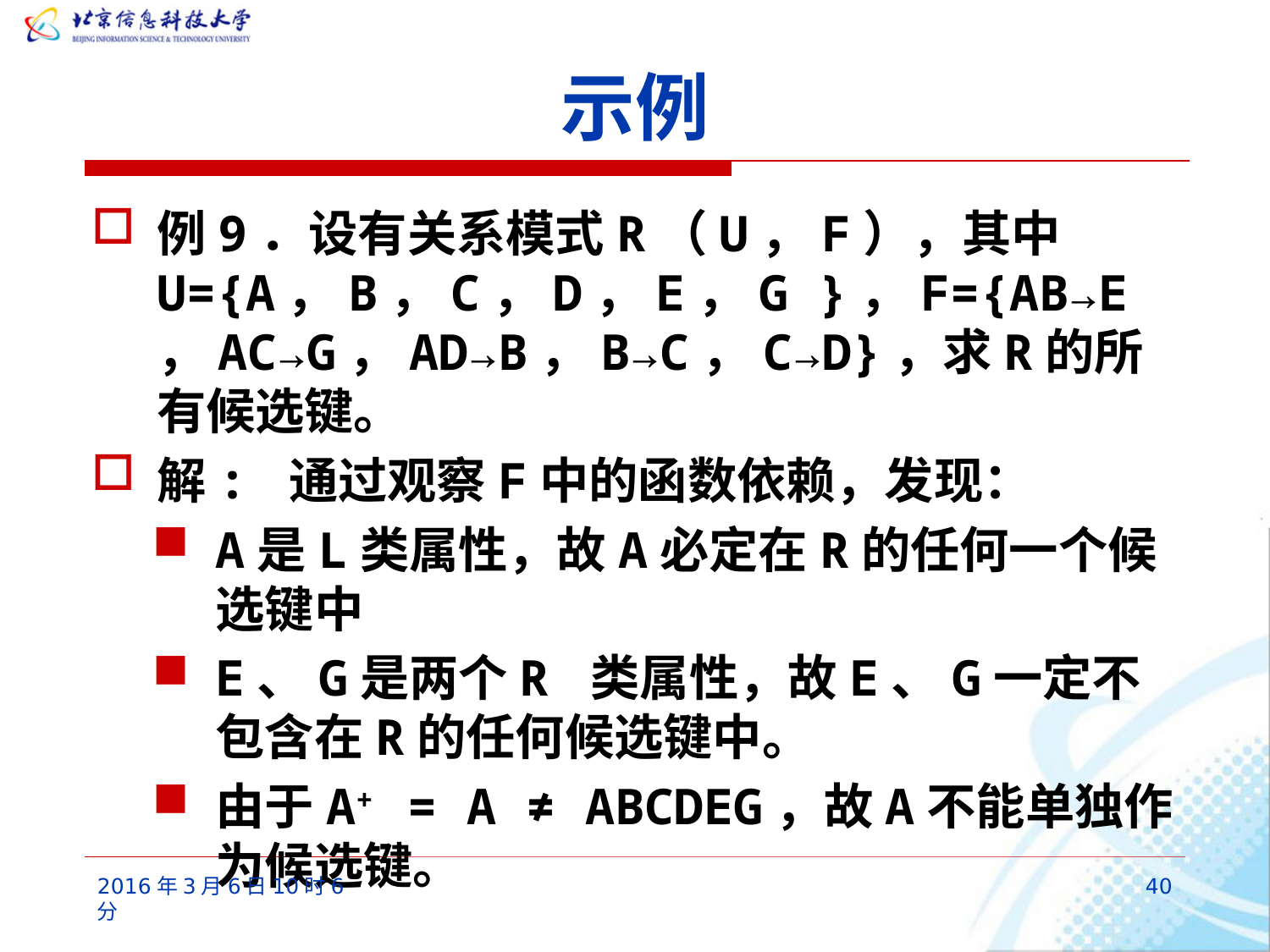

# 示例
例9．设有关系模式R（U，F），其中U={A，B，C，D，E，G }，F={AB→E，AC→G，AD→B，B→C，C→D}，求R的所有候选键。
解: 通过观察F中的函数依赖，发现：
A是L类属性，故A必定在R的任何一个候选键中
E、G是两个R 类属性，故E、G一定不包含在R的任何候选键中。
由于A+  = A ≠ ABCDEG，故A不能单独作为候选键。
2016年3月6日10时6分
40